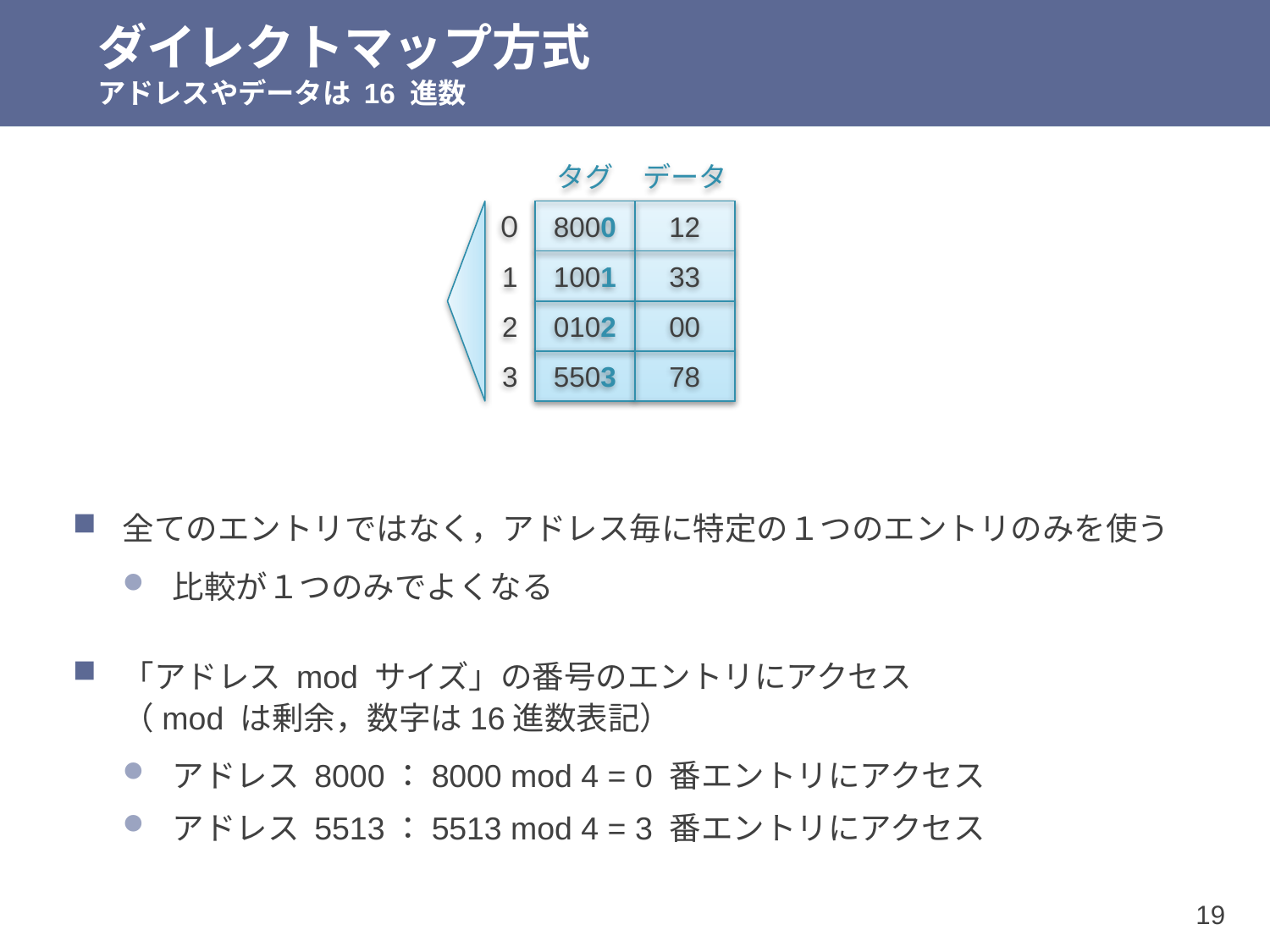

# ダイレクトマップ方式 アドレスやデータは 16 進数
タグ
データ
０

8000
12
1
1001
33

2
0102
00
3
5503
78
全てのエントリではなく，アドレス毎に特定の１つのエントリのみを使う
比較が１つのみでよくなる
「アドレス mod サイズ」の番号のエントリにアクセス
（mod は剰余，数字は16進数表記）
アドレス 8000：8000 mod 4 = 0 番エントリにアクセス
アドレス 5513：5513 mod 4 = 3 番エントリにアクセス